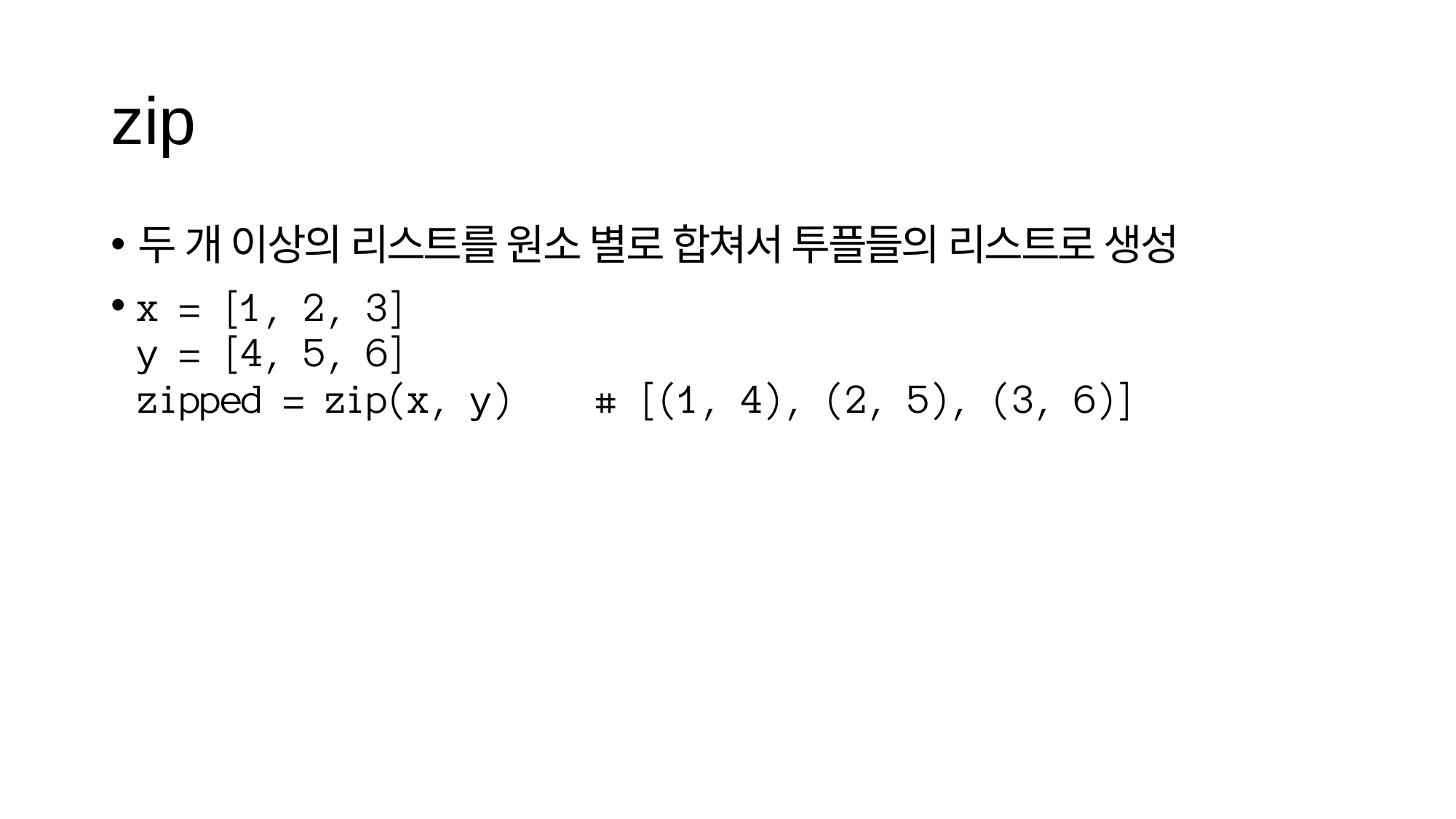

# zip
두 개 이상의 리스트를 원소 별로 합쳐서 투플들의 리스트로 생성
x = [1, 2, 3]
y = [4, 5, 6]
zipped = zip(x, y)    # [(1, 4), (2, 5), (3, 6)]